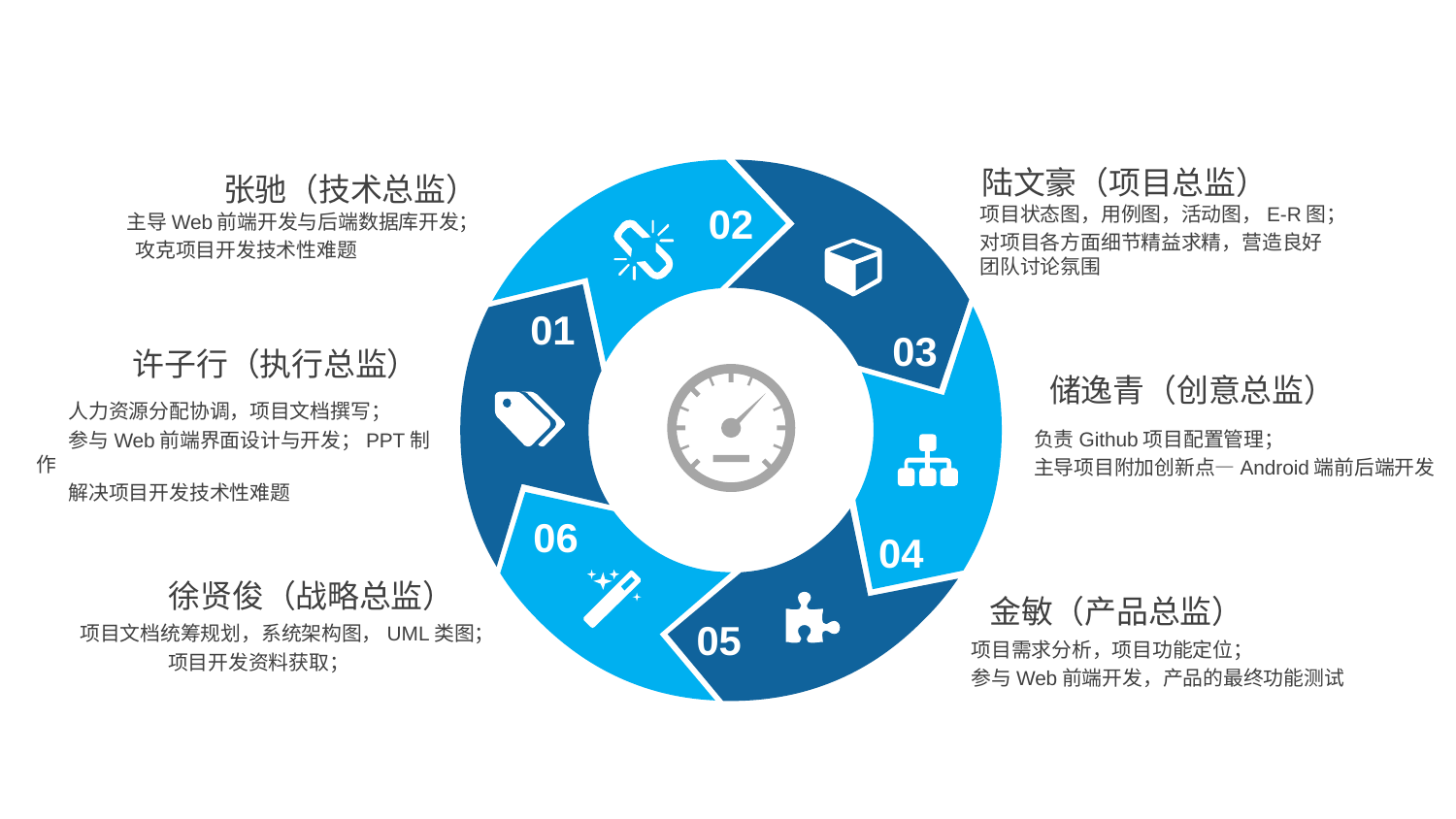

陆文豪（项目总监）
项目状态图，用例图，活动图，E-R图；
对项目各方面细节精益求精，营造良好团队讨论氛围
张驰（技术总监）
主导Web前端开发与后端数据库开发；
   攻克项目开发技术性难题
02

01

03
许子行（执行总监）
      人力资源分配协调，项目文档撰写；
      参与Web前端界面设计与开发；PPT制作
      解决项目开发技术性难题

储逸青（创意总监）
负责Github项目配置管理；
主导项目附加创新点—Android端前后端开发

06
04

徐贤俊（战略总监）
项目文档统筹规划，系统架构图，UML类图；
                     项目开发资料获取；
金敏（产品总监）
项目需求分析，项目功能定位；
参与Web前端开发，产品的最终功能测试

05